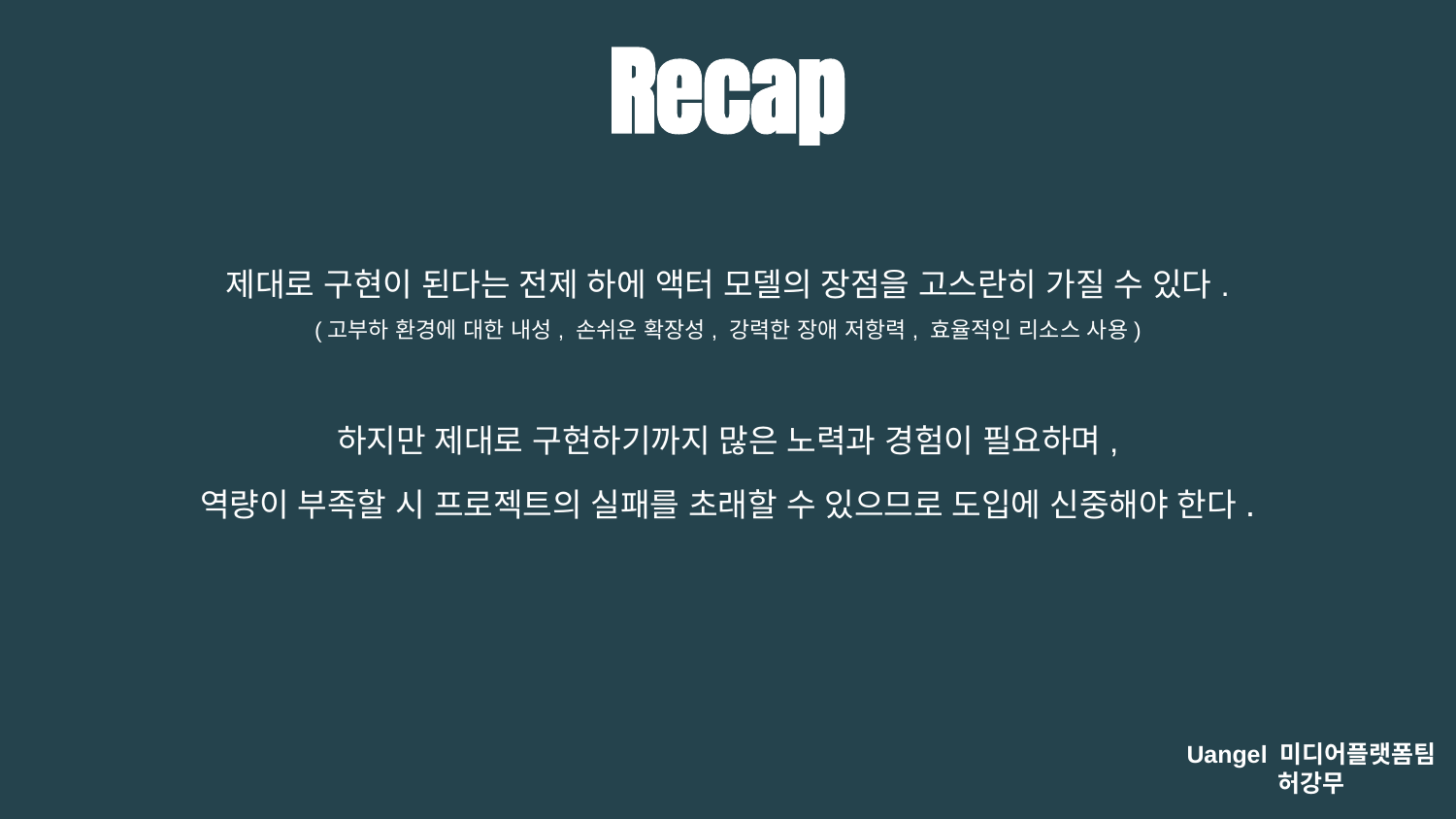

Recap

제대로 구현이 된다는 전제 하에 액터 모델의 장점을 고스란히 가질 수 있다.
(고부하 환경에 대한 내성, 손쉬운 확장성, 강력한 장애 저항력, 효율적인 리소스 사용)

하지만 제대로 구현하기까지 많은 노력과 경험이 필요하며,
역량이 부족할 시 프로젝트의 실패를 초래할 수 있으므로 도입에 신중해야 한다.
Uangel 미디어플랫폼팀
허강무